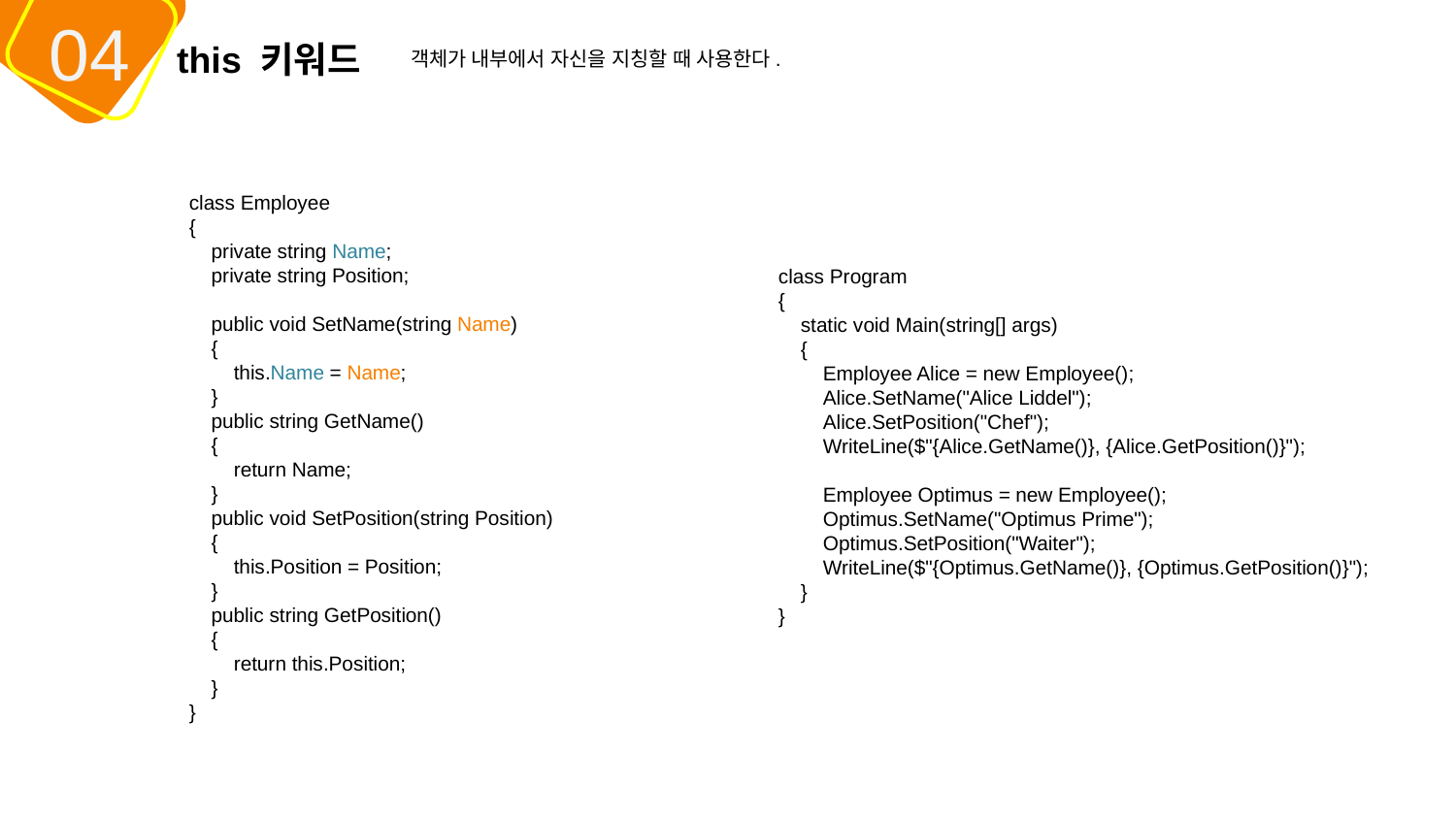

04
this 키워드
객체가 내부에서 자신을 지칭할 때 사용한다.
class Employee
{
    private string Name;
    private string Position;

    public void SetName(string Name)
    {
        this.Name = Name;
    }
    public string GetName()
    {
        return Name;
    }
    public void SetPosition(string Position)
    {
        this.Position = Position;
    }
    public string GetPosition()
    {
        return this.Position;
    }
}
class Program
{
    static void Main(string[] args)
    {
        Employee Alice = new Employee();
        Alice.SetName("Alice Liddel");
        Alice.SetPosition("Chef");
        WriteLine($"{Alice.GetName()}, {Alice.GetPosition()}");

        Employee Optimus = new Employee();
        Optimus.SetName("Optimus Prime");
        Optimus.SetPosition("Waiter");
        WriteLine($"{Optimus.GetName()}, {Optimus.GetPosition()}");
    }
}